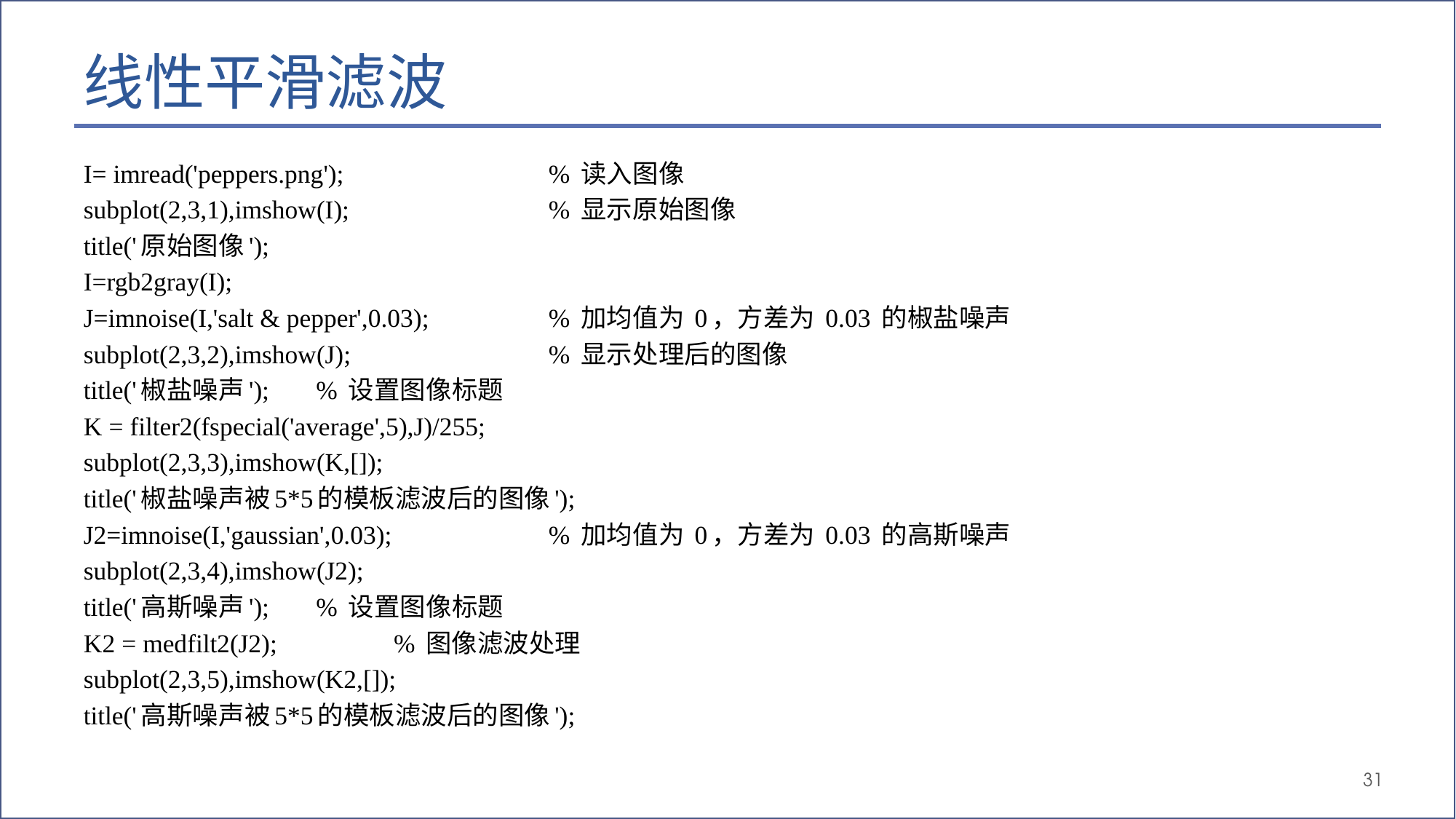

# 线性平滑滤波
I= imread('peppers.png');          		% 读入图像
subplot(2,3,1),imshow(I);         		% 显示原始图像
title('原始图像');
I=rgb2gray(I);
J=imnoise(I,'salt & pepper',0.03);  		% 加均值为 0，方差为 0.03 的椒盐噪声
subplot(2,3,2),imshow(J);        		% 显示处理后的图像
title('椒盐噪声');    					% 设置图像标题
K = filter2(fspecial('average',5),J)/255;
subplot(2,3,3),imshow(K,[]);
title('椒盐噪声被5*5的模板滤波后的图像');
J2=imnoise(I,'gaussian',0.03);  			% 加均值为 0，方差为 0.03 的高斯噪声
subplot(2,3,4),imshow(J2);
title('高斯噪声');    					% 设置图像标题
K2 = medfilt2(J2);              		% 图像滤波处理
subplot(2,3,5),imshow(K2,[]);
title('高斯噪声被5*5的模板滤波后的图像');
31